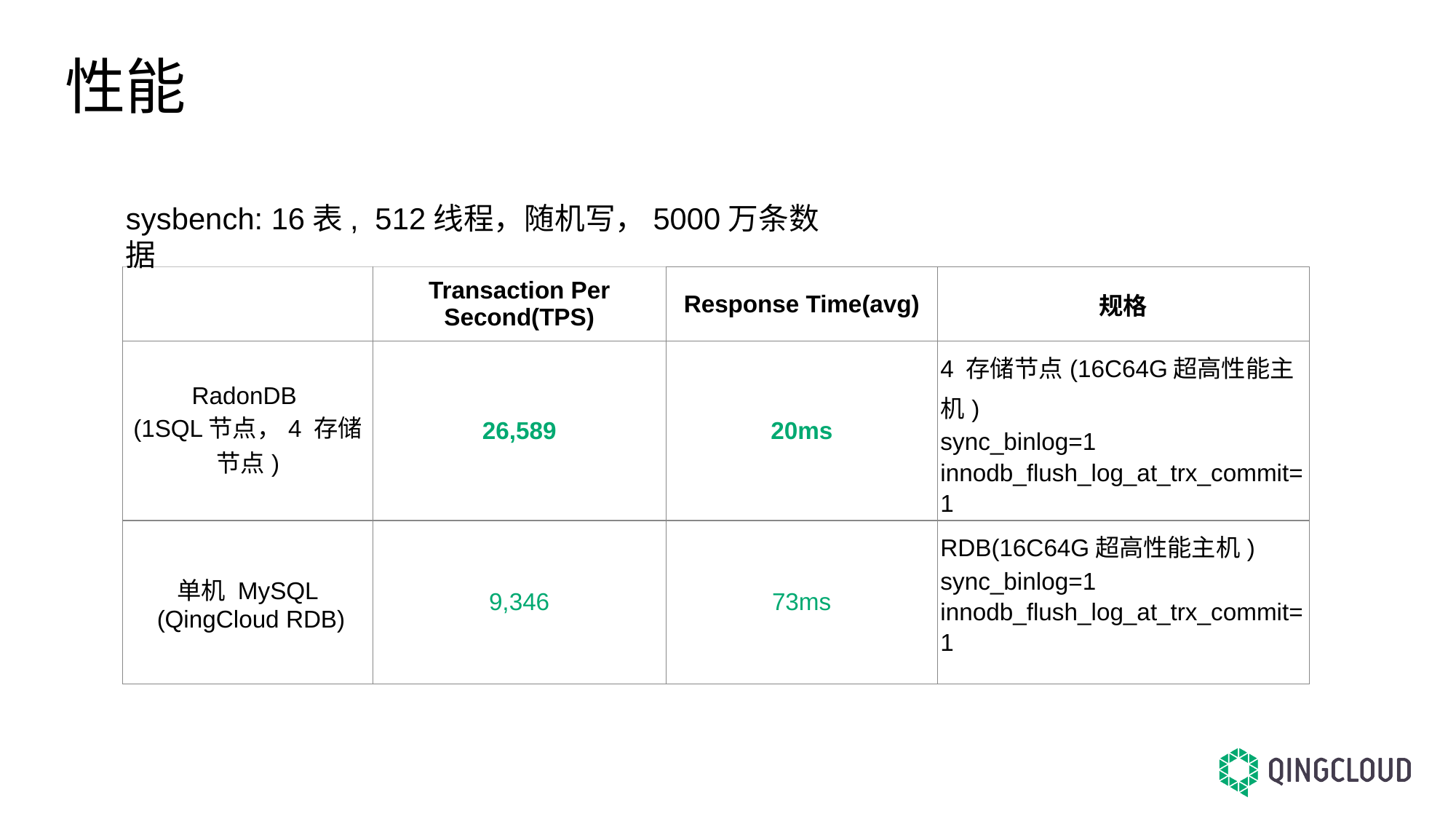

# 性能
sysbench: 16表,  512线程，随机写，5000万条数据
|  | Transaction Per Second(TPS) | Response Time(avg) | 规格 |
| --- | --- | --- | --- |
| RadonDB (1SQL节点，4 存储节点) | 26,589 | 20ms | 4 存储节点(16C64G超高性能主机) sync\_binlog=1 innodb\_flush\_log\_at\_trx\_commit=1 |
| 单机 MySQL (QingCloud RDB) | 9,346 | 73ms | RDB(16C64G超高性能主机) sync\_binlog=1 innodb\_flush\_log\_at\_trx\_commit=1 |